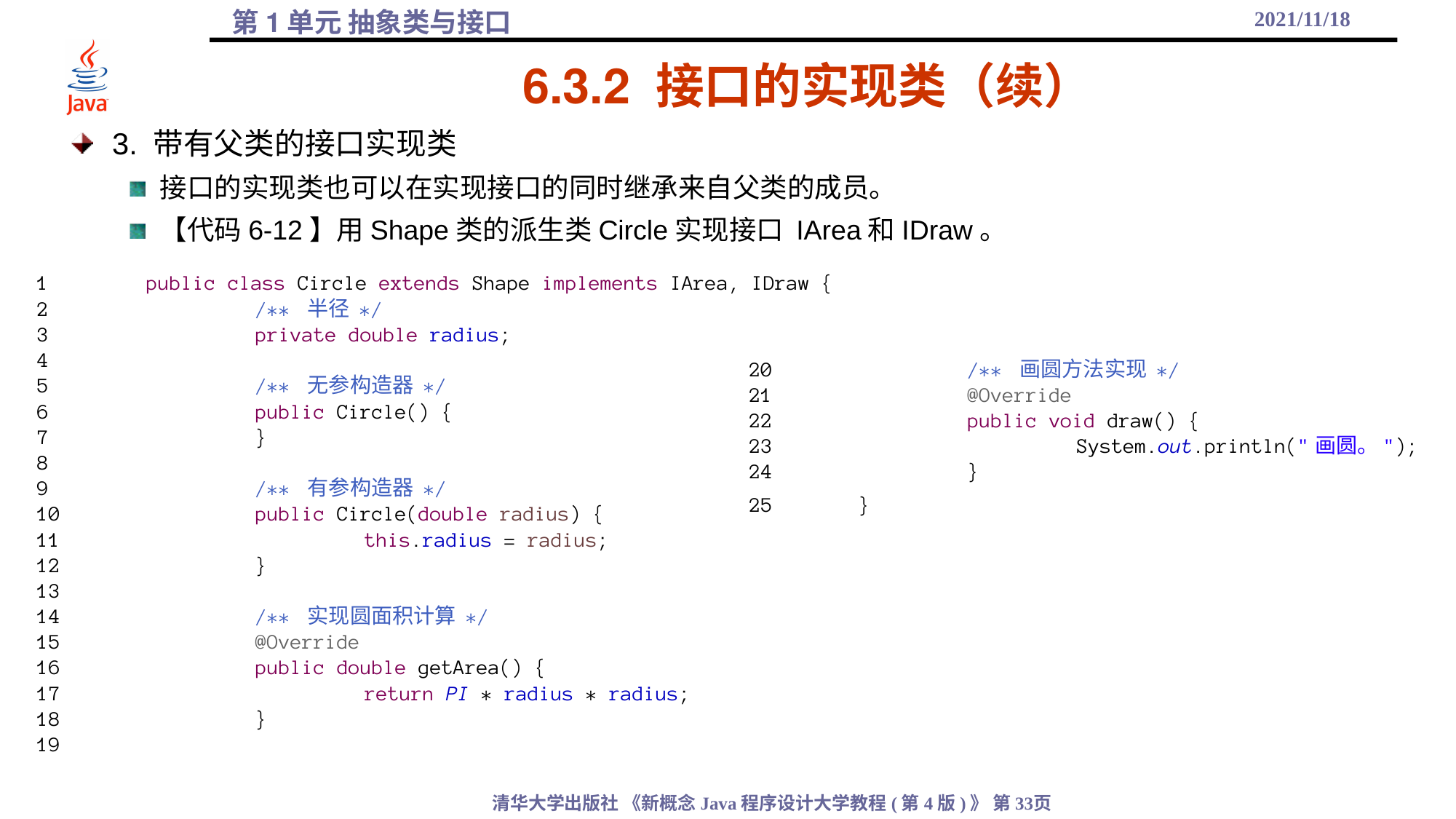

2021/11/18
# 6.3.2 接口的实现类（续）
3. 带有父类的接口实现类
接口的实现类也可以在实现接口的同时继承来自父类的成员。
【代码6-12】用Shape类的派生类Circle实现接口 IArea和IDraw。

1	public class Circle extends Shape implements IArea, IDraw {
2		/** 半径 */
3		private double radius;
4
5		/** 无参构造器 */
6		public Circle() {
7		}
8
9		/** 有参构造器 */
10		public Circle(double radius) {
11			this.radius = radius;
12		}
13
14		/** 实现圆面积计算 */
15		@Override
16		public double getArea() {
17			return PI * radius * radius;
18		}
19

20		/** 画圆方法实现 */
21		@Override
22		public void draw() {
23			System.out.println("画圆。");
24		}
25	}